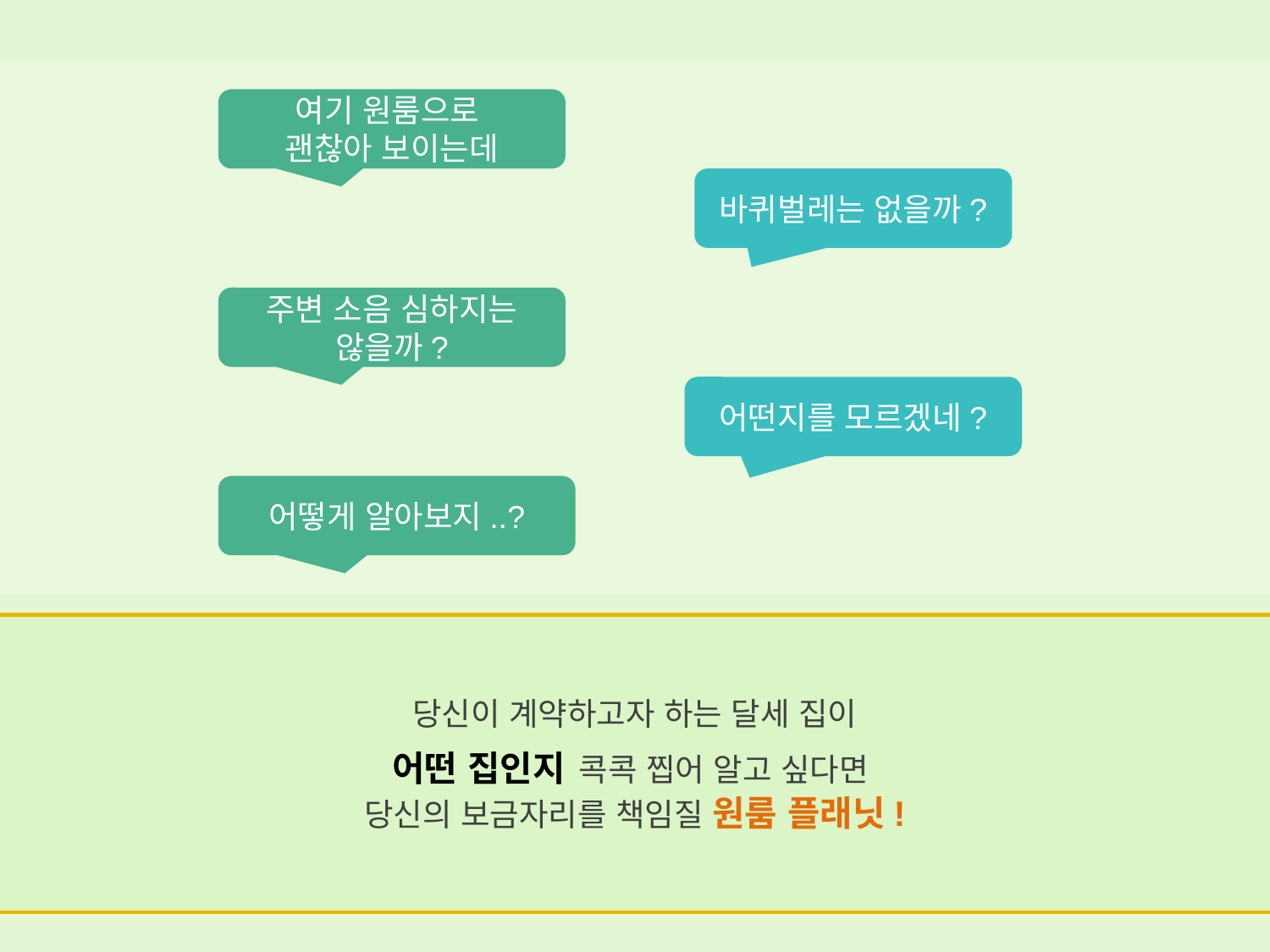

여기 원룸으로
괜찮아 보이는데
바퀴벌레는 없을까?
주변 소음 심하지는 않을까?
어떤지를 모르겠네?
어떻게 알아보지..?
당신이 계약하고자 하는 달세 집이
어떤 집인지 콕콕 찝어 알고 싶다면
당신의 보금자리를 책임질 원룸 플래닛!